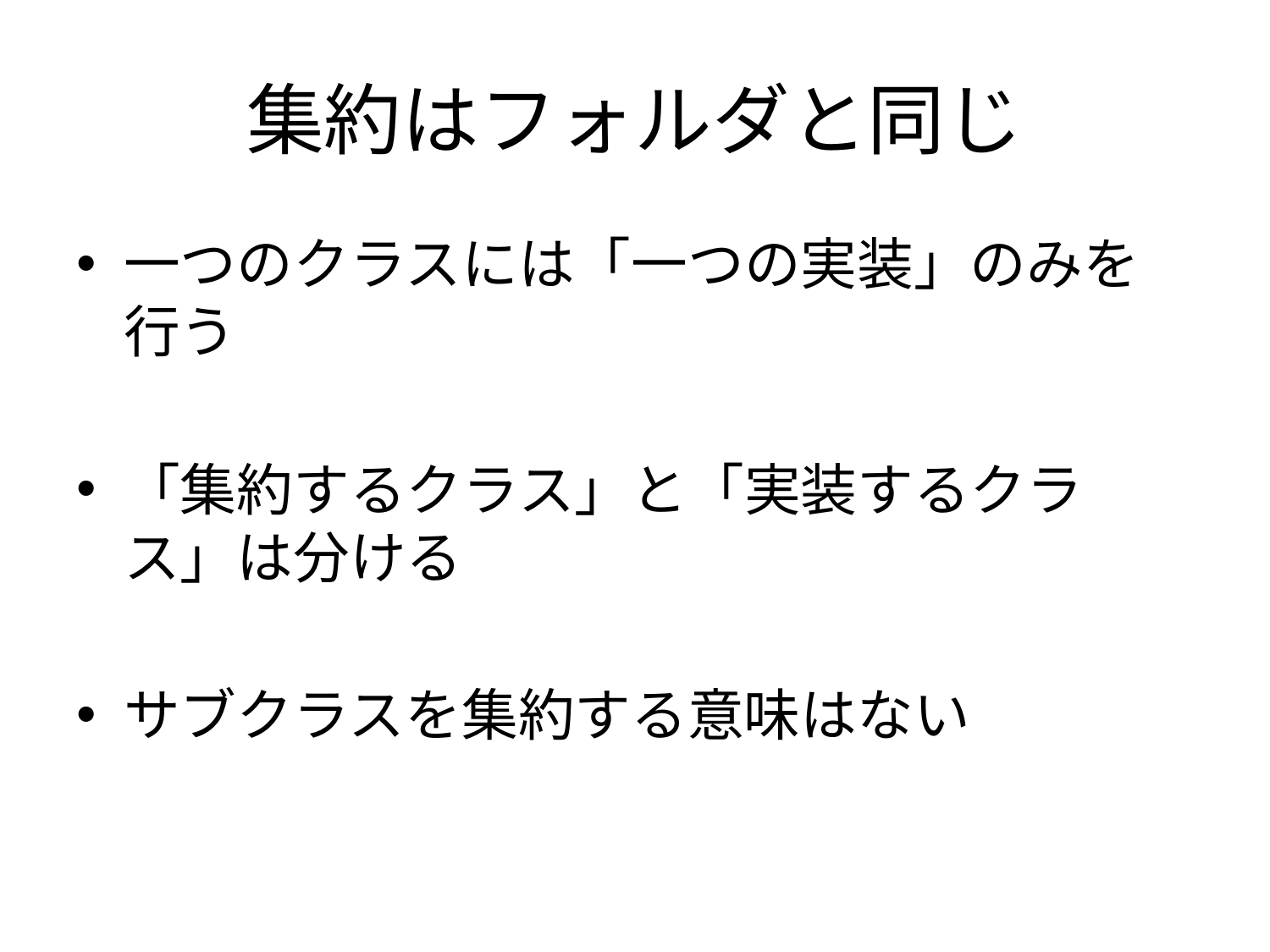

# 集約はフォルダと同じ
一つのクラスには「一つの実装」のみを行う

「集約するクラス」と「実装するクラス」は分ける

サブクラスを集約する意味はない